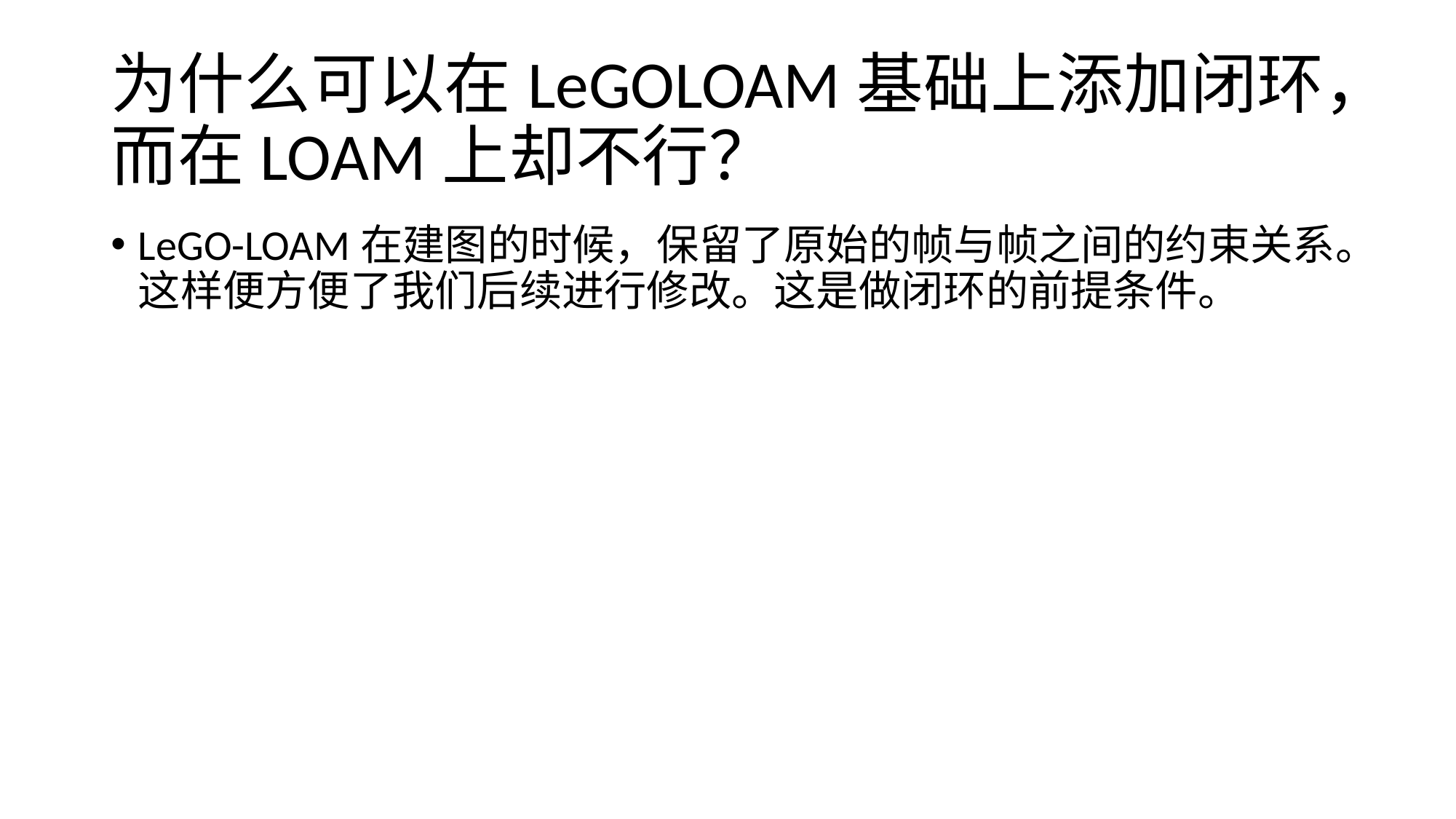

# 为什么可以在LeGOLOAM基础上添加闭环，而在LOAM上却不行？
LeGO-LOAM在建图的时候，保留了原始的帧与帧之间的约束关系。这样便方便了我们后续进行修改。这是做闭环的前提条件。